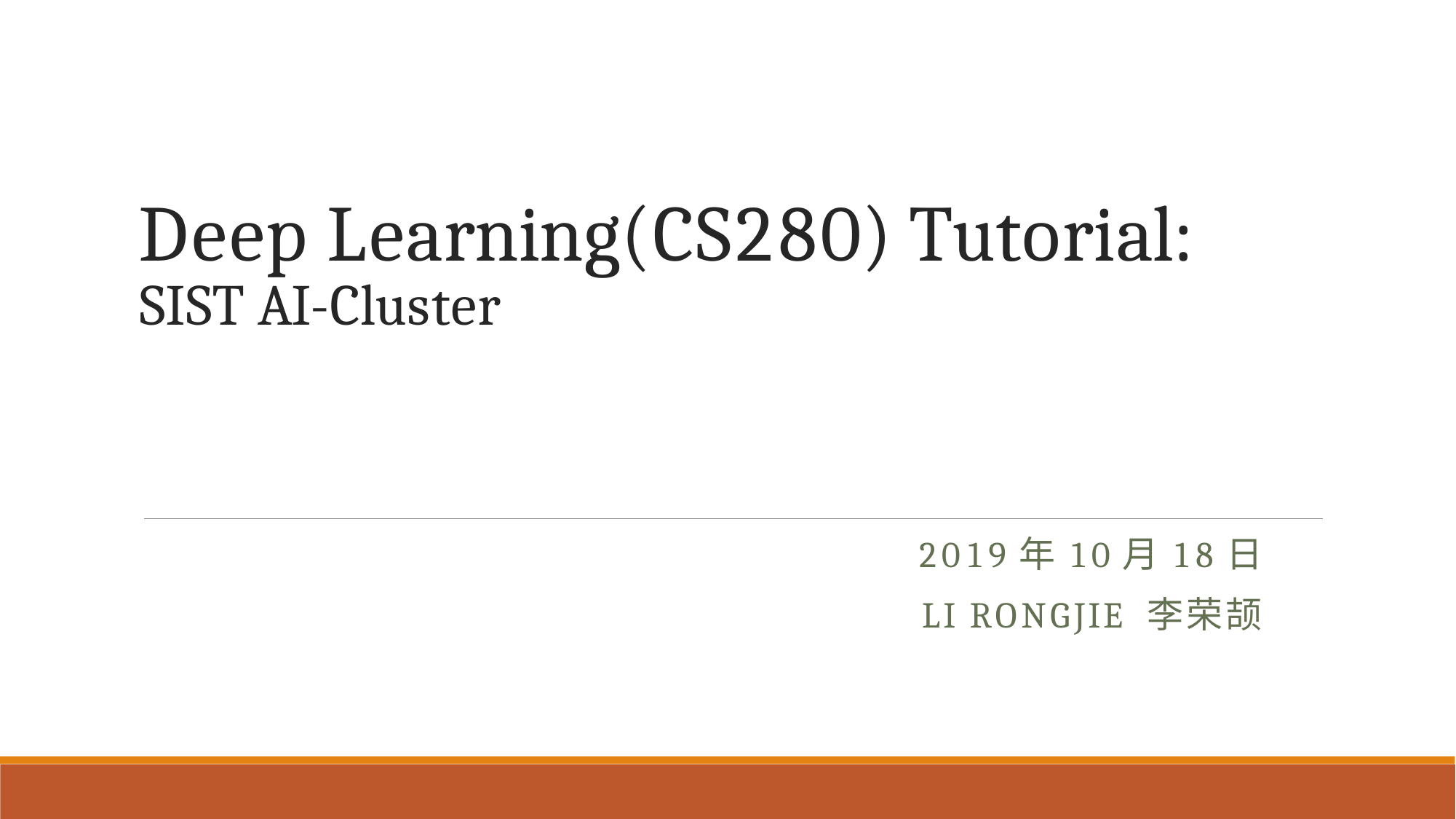

# Deep Learning(CS280) Tutorial: SIST AI-Cluster
2019年10月18日
Li Rongjie 李荣颉